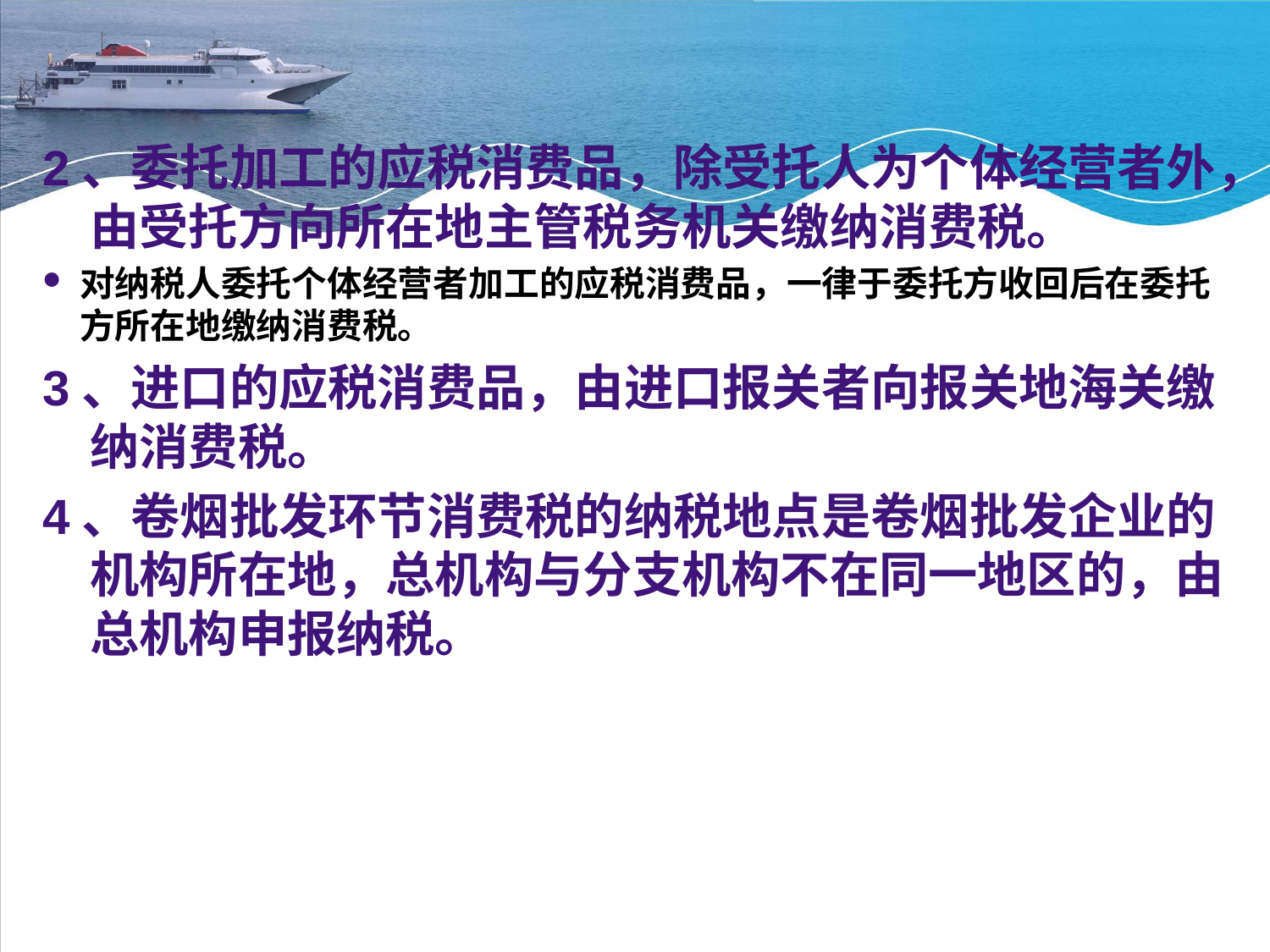

2、委托加工的应税消费品，除受托人为个体经营者外，由受托方向所在地主管税务机关缴纳消费税。
对纳税人委托个体经营者加工的应税消费品，一律于委托方收回后在委托方所在地缴纳消费税。
3、进口的应税消费品，由进口报关者向报关地海关缴纳消费税。
4、卷烟批发环节消费税的纳税地点是卷烟批发企业的机构所在地，总机构与分支机构不在同一地区的，由总机构申报纳税。